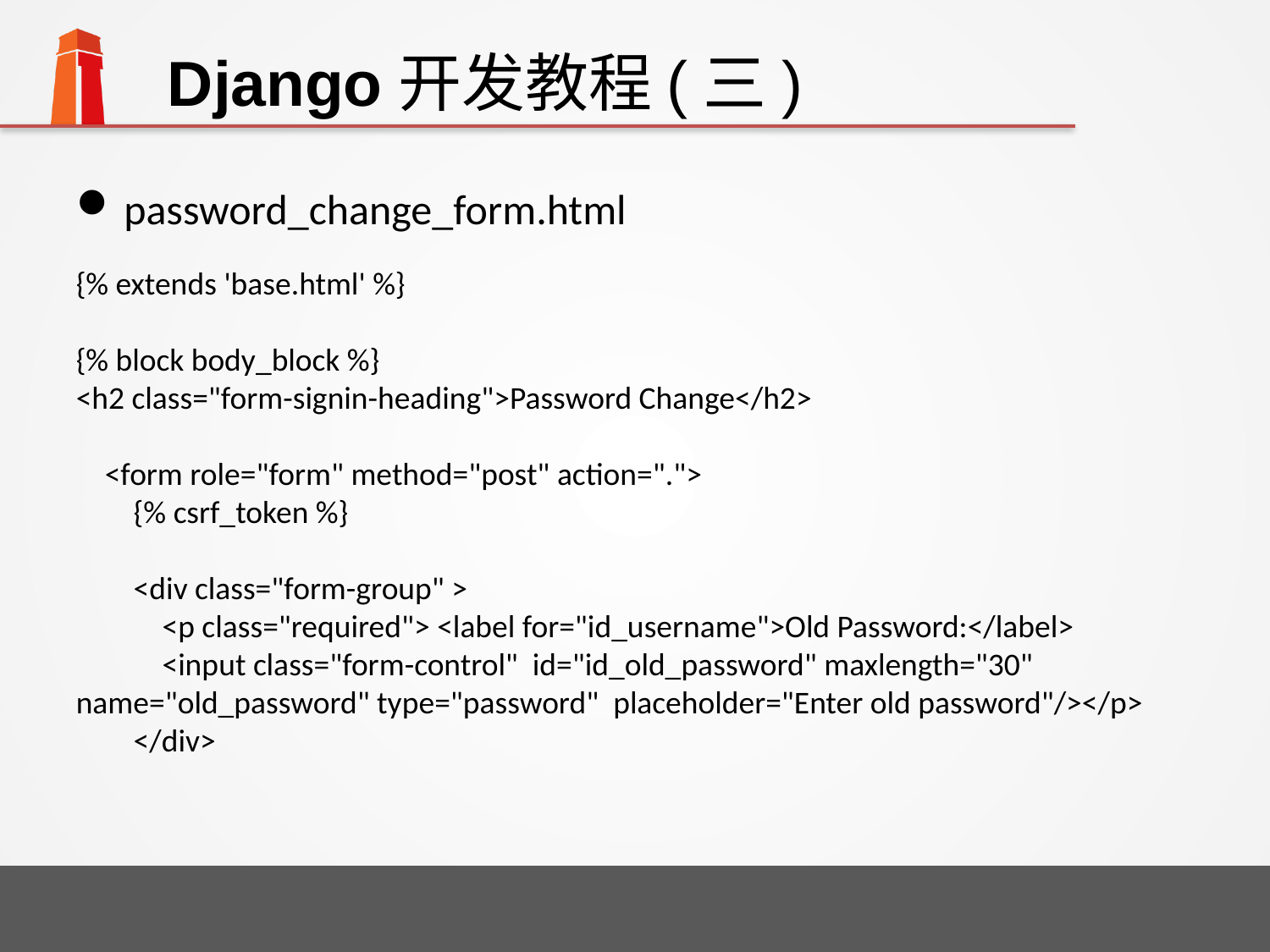

# Django开发教程(三)
password_change_form.html
{% extends 'base.html' %}

{% block body_block %}
<h2 class="form-signin-heading">Password Change</h2>

    <form role="form" method="post" action=".">
        {% csrf_token %}

        <div class="form-group" >
            <p class="required"> <label for="id_username">Old Password:</label>
            <input class="form-control"  id="id_old_password" maxlength="30" name="old_password" type="password"  placeholder="Enter old password"/></p>
        </div>